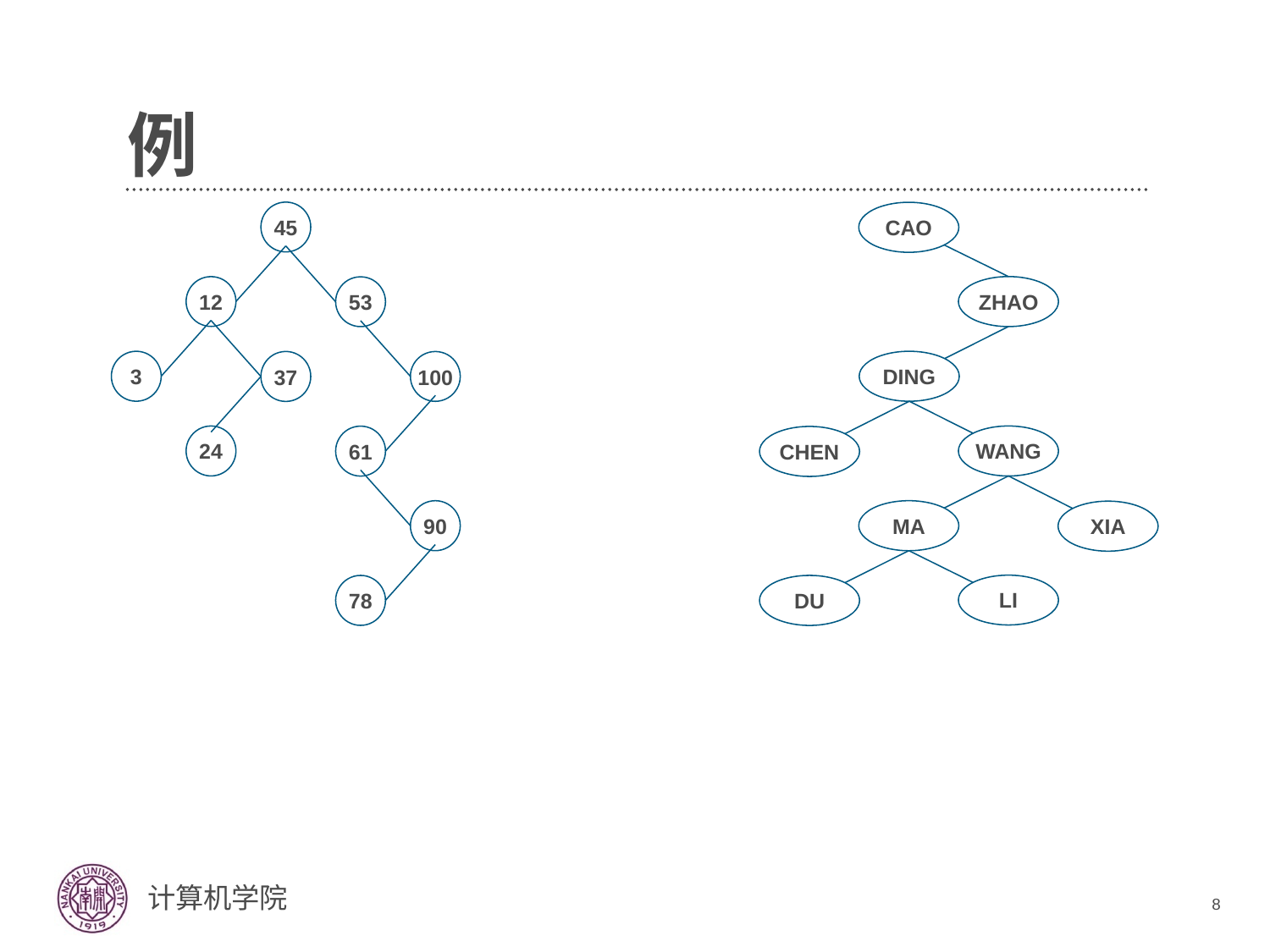

# 例
45

12

53

3

37

100

24

61

90

78

CAO

ZHAO

DING

WANG

CHEN

MA

XIA

LI

DU

8